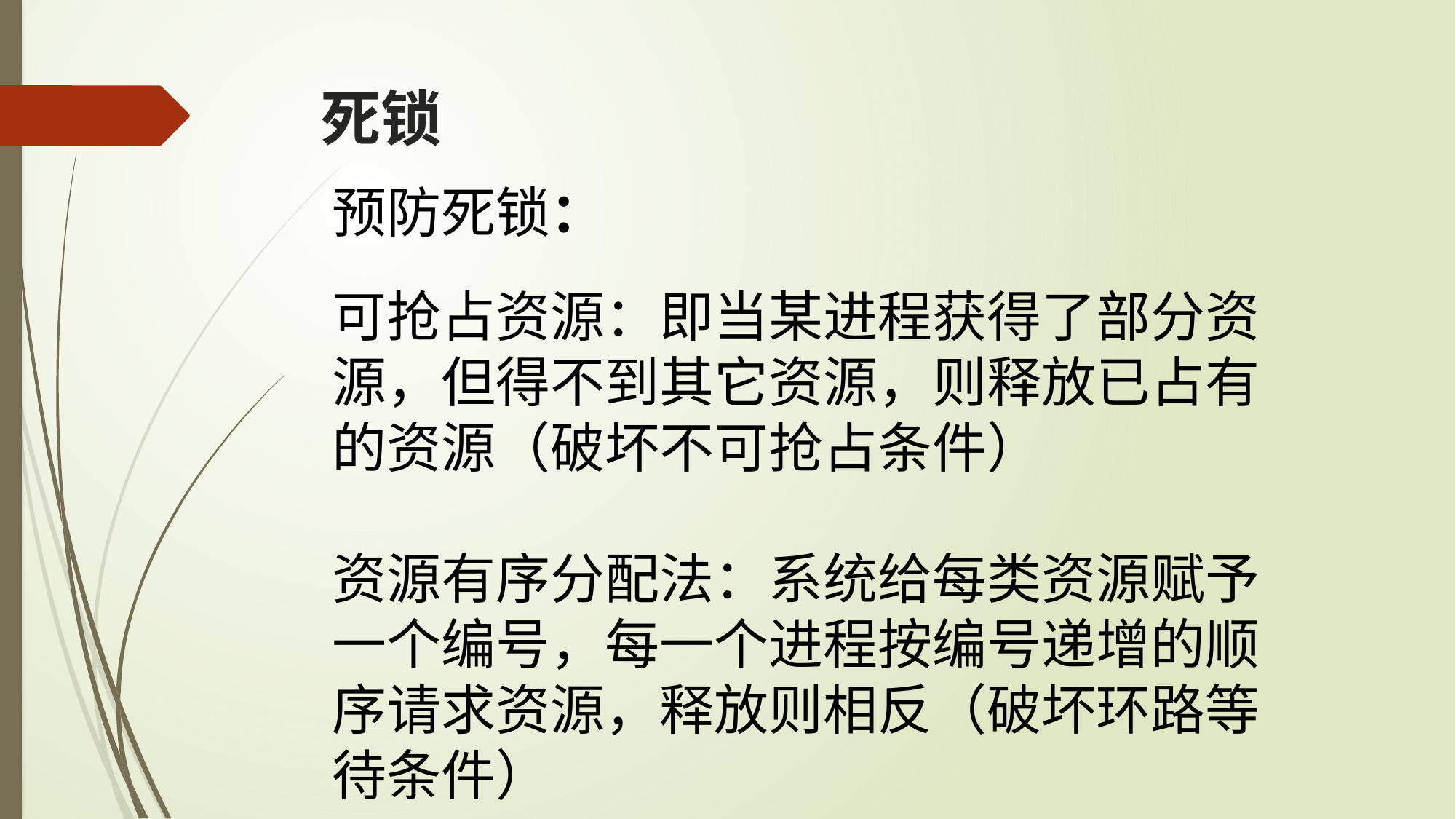

# 死锁
预防死锁：
可抢占资源：即当某进程获得了部分资源，但得不到其它资源，则释放已占有的资源（破坏不可抢占条件）

资源有序分配法：系统给每类资源赋予一个编号，每一个进程按编号递增的顺序请求资源，释放则相反（破坏环路等待条件）